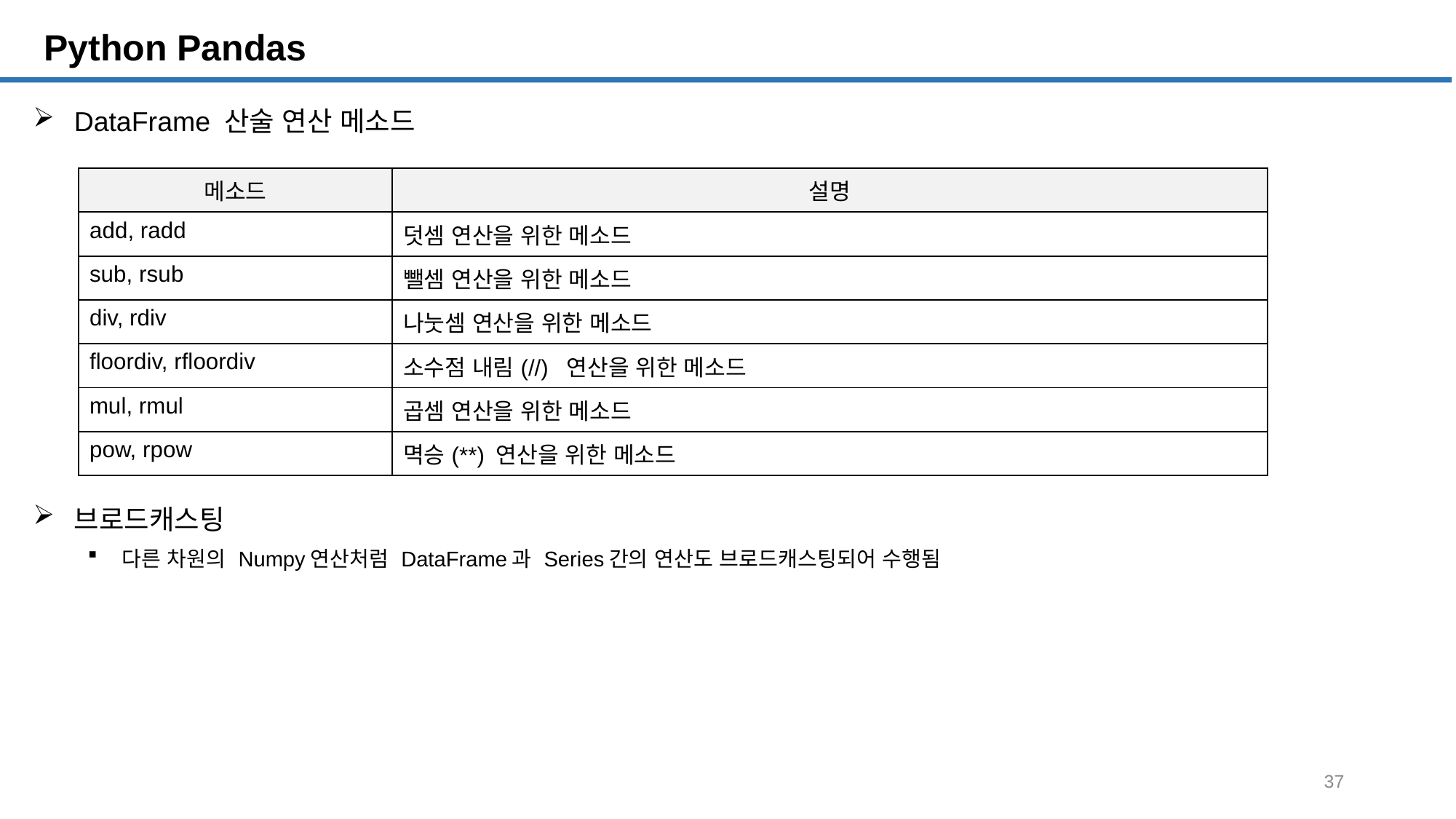

SQL 튜닝 개요
# Python Pandas

DataFrame 산술 연산 메소드
| 메소드 | 설명 |
| --- | --- |
| add, radd | 덧셈 연산을 위한 메소드 |
| sub, rsub | 뺄셈 연산을 위한 메소드 |
| div, rdiv | 나눗셈 연산을 위한 메소드 |
| floordiv, rfloordiv | 소수점 내림(//) 연산을 위한 메소드 |
| mul, rmul | 곱셈 연산을 위한 메소드 |
| pow, rpow | 멱승(\*\*) 연산을 위한 메소드 |
브로드캐스팅
다른 차원의 Numpy연산처럼 DataFrame과 Series간의 연산도 브로드캐스팅되어 수행됨
37